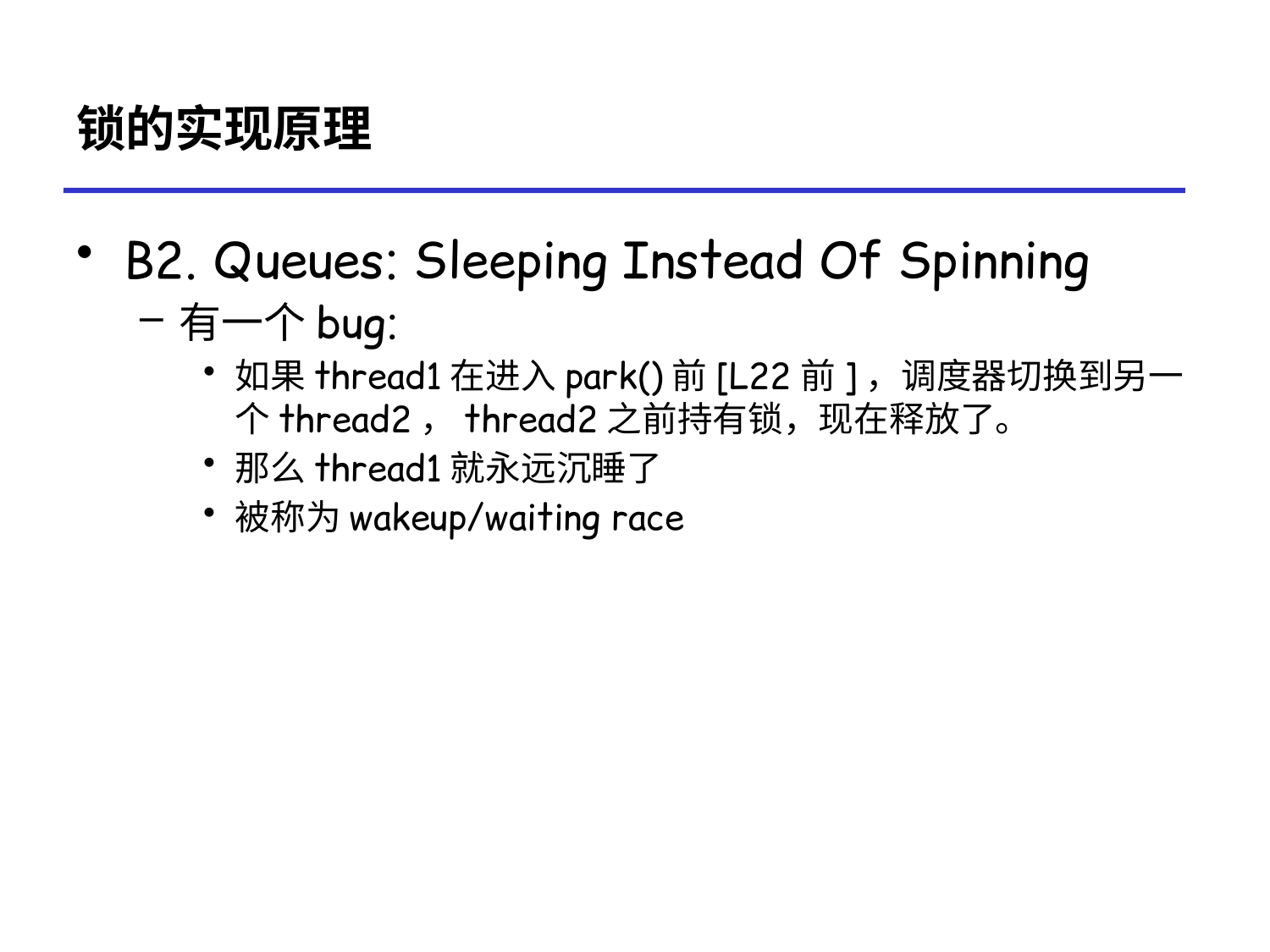

# 锁的实现原理
B2. Queues: Sleeping Instead Of Spinning
有一个bug:
如果thread1在进入park()前[L22前]，调度器切换到另一个thread2，thread2之前持有锁，现在释放了。
那么thread1就永远沉睡了
被称为wakeup/waiting race